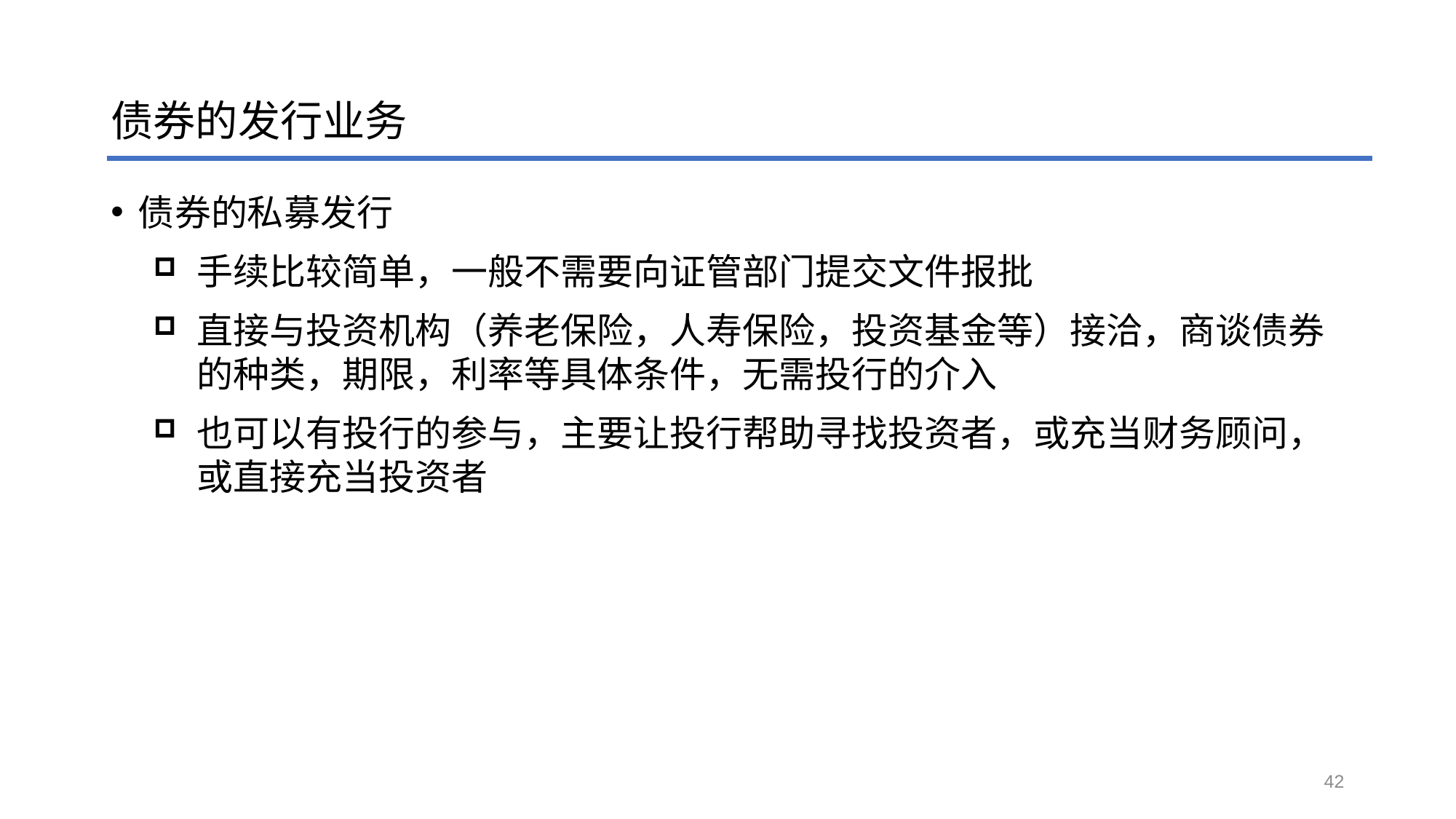

# 债券的发行业务
债券的私募发行
手续比较简单，一般不需要向证管部门提交文件报批
直接与投资机构（养老保险，人寿保险，投资基金等）接洽，商谈债券的种类，期限，利率等具体条件，无需投行的介入
也可以有投行的参与，主要让投行帮助寻找投资者，或充当财务顾问，或直接充当投资者
42